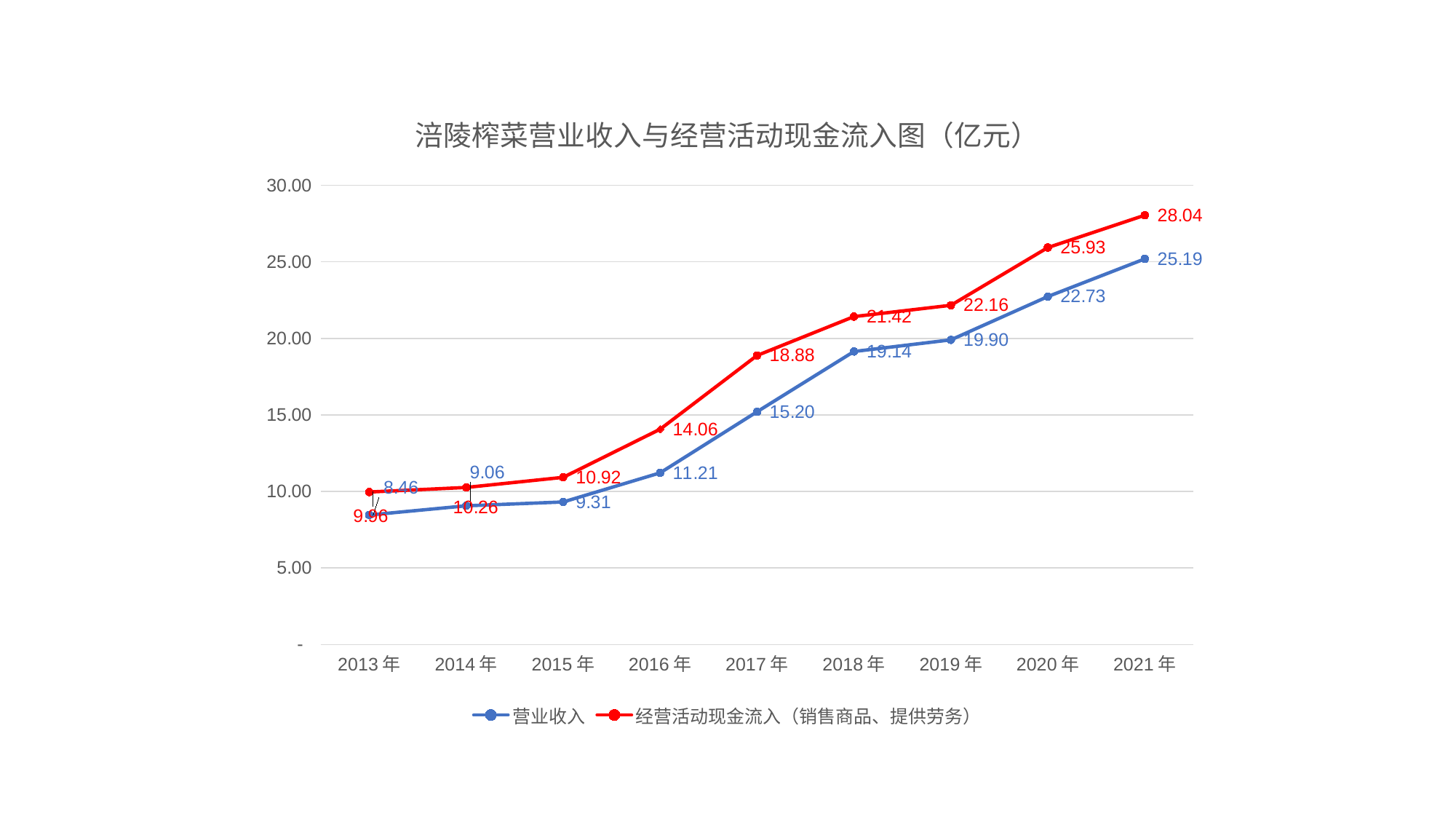

### Chart: 涪陵榨菜营业收入与经营活动现金流入图（亿元）

| Category | 营业收入 | 经营活动现金流入（销售商品、提供劳务） |
|---|---|---|
| 2013年 | 8.46 | 9.96 |
| 2014年 | 9.06 | 10.26 |
| 2015年 | 9.31 | 10.92 |
| 2016年 | 11.21 | 14.06 |
| 2017年 | 15.2 | 18.88 |
| 2018年 | 19.14 | 21.42 |
| 2019年 | 19.9 | 22.16 |
| 2020年 | 22.73 | 25.93 |
| 2021年 | 25.19 | 28.04 |